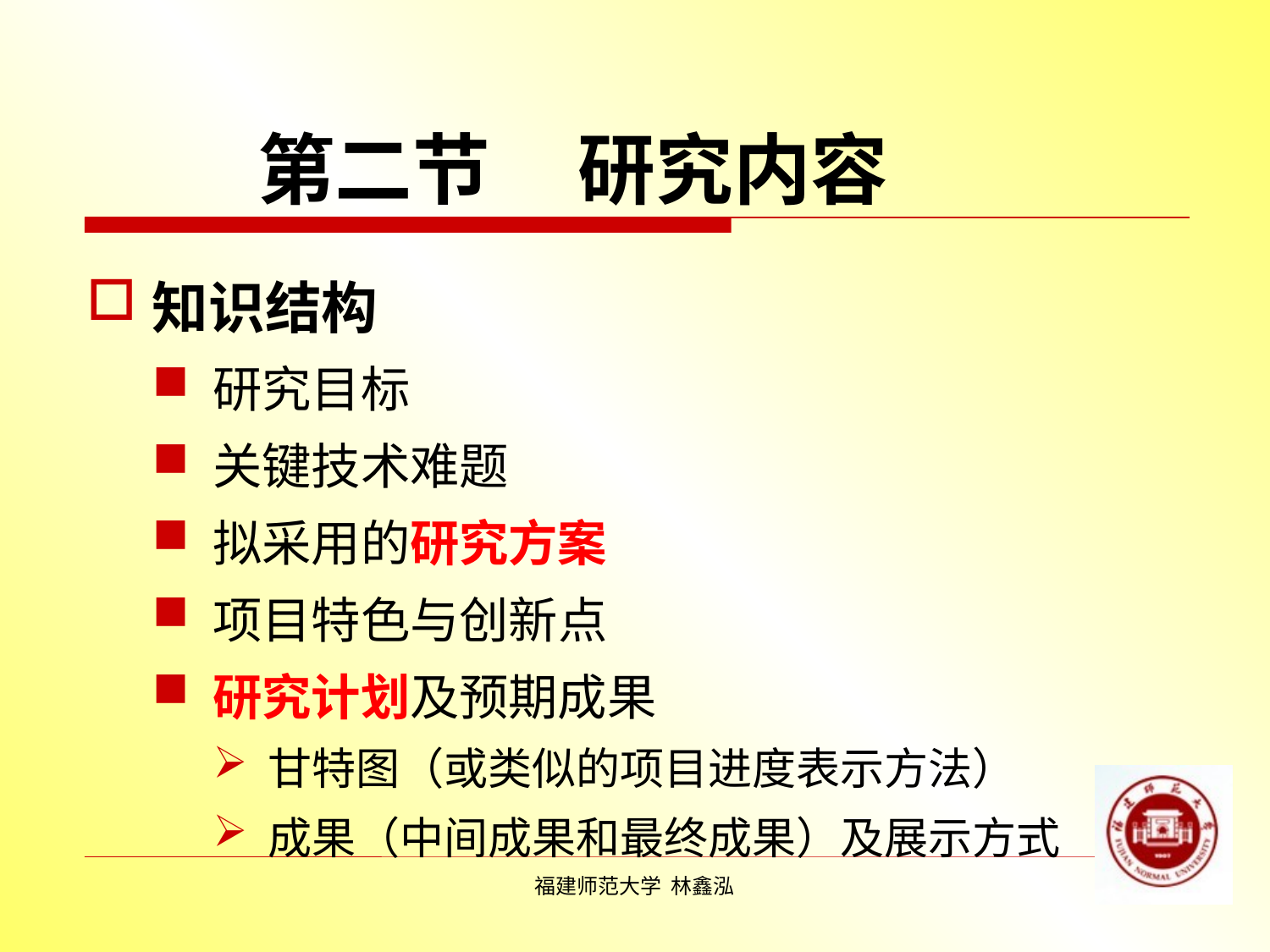

第二节     研究内容
知识结构
研究目标
关键技术难题
拟采用的研究方案
项目特色与创新点
研究计划及预期成果
甘特图（或类似的项目进度表示方法）
成果（中间成果和最终成果）及展示方式
福建师范大学  林鑫泓